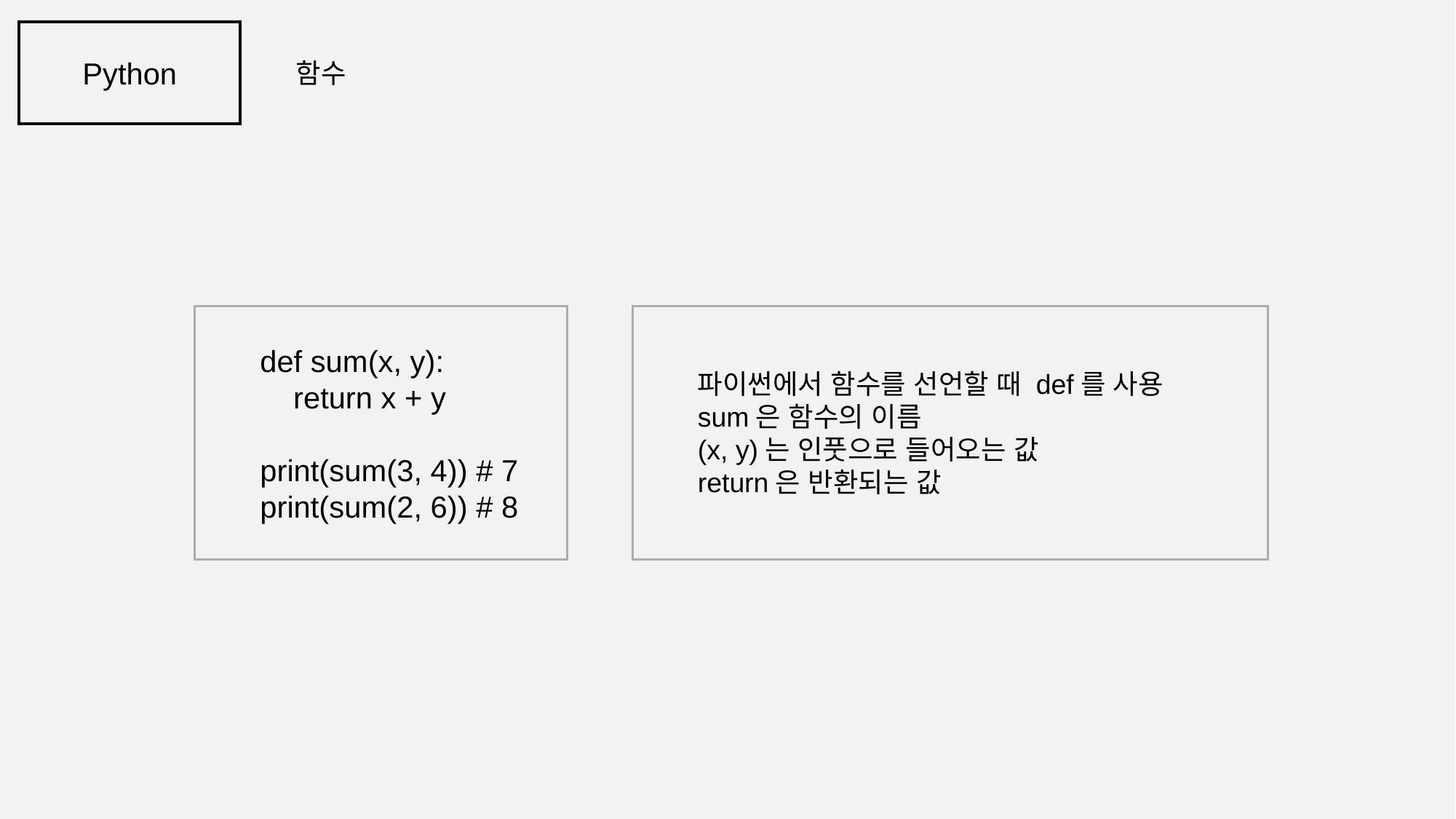

Python
함수
def sum(x, y):
    return x + y

print(sum(3, 4)) # 7
print(sum(2, 6)) # 8
파이썬에서 함수를 선언할 때 def를 사용
sum은 함수의 이름
(x, y)는 인풋으로 들어오는 값
return은 반환되는 값
   '"